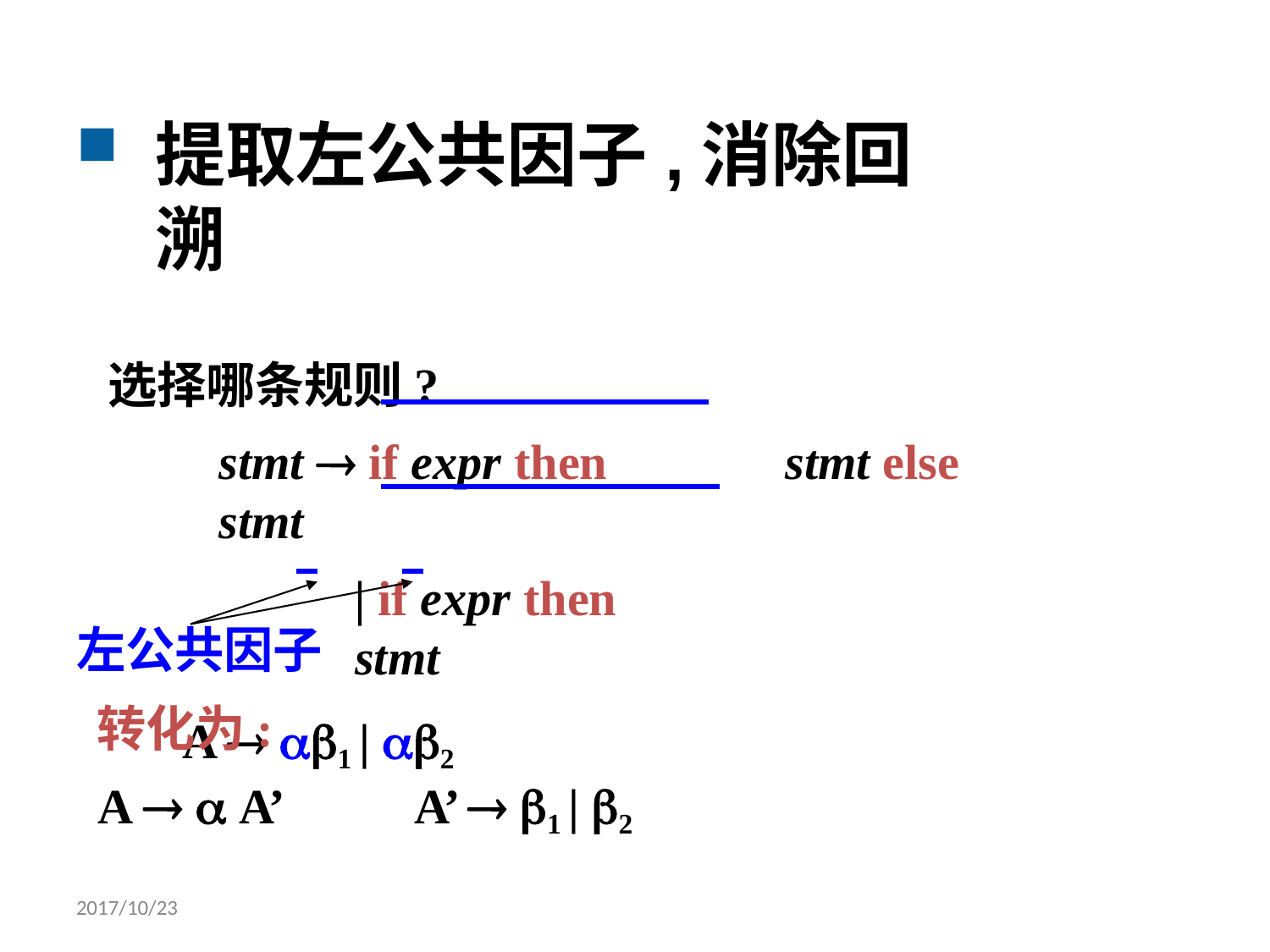

提取左公共因子,消除回溯

选择哪条规则?
stmt → if expr then	stmt else stmt
| if expr then	stmt
A → αβ1 | αβ2

左公共因子 转化为:
A → α A’
A’ → β1 | β2
2017/10/23
21